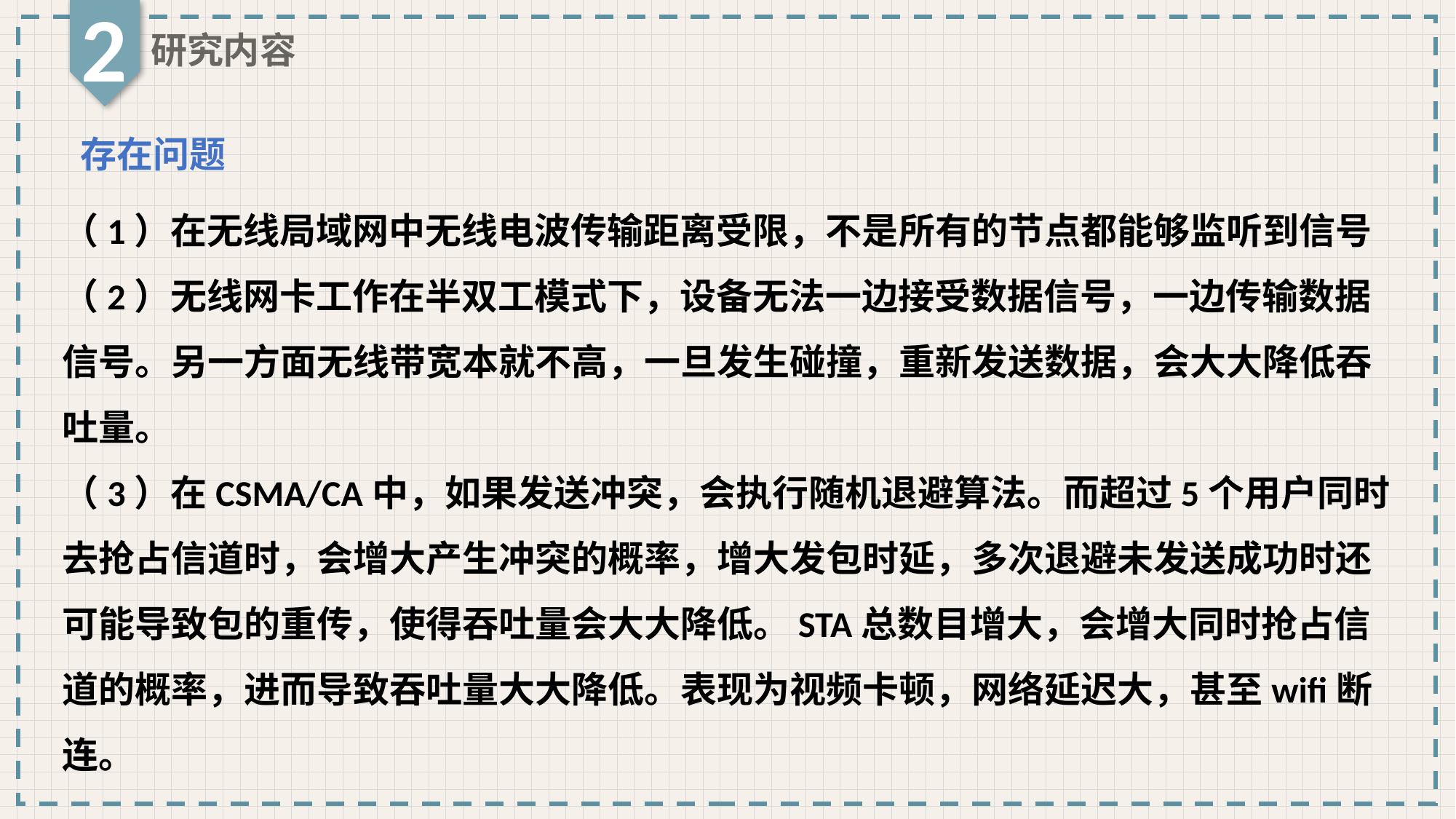

2

研究内容
存在问题
（1）在无线局域网中无线电波传输距离受限，不是所有的节点都能够监听到信号
（2）无线网卡工作在半双工模式下，设备无法一边接受数据信号，一边传输数据信号。另一方面无线带宽本就不高，一旦发生碰撞，重新发送数据，会大大降低吞吐量。
（3）在CSMA/CA中，如果发送冲突，会执行随机退避算法。而超过5个用户同时去抢占信道时，会增大产生冲突的概率，增大发包时延，多次退避未发送成功时还可能导致包的重传，使得吞吐量会大大降低。STA总数目增大，会增大同时抢占信道的概率，进而导致吞吐量大大降低。表现为视频卡顿，网络延迟大，甚至wifi断连。